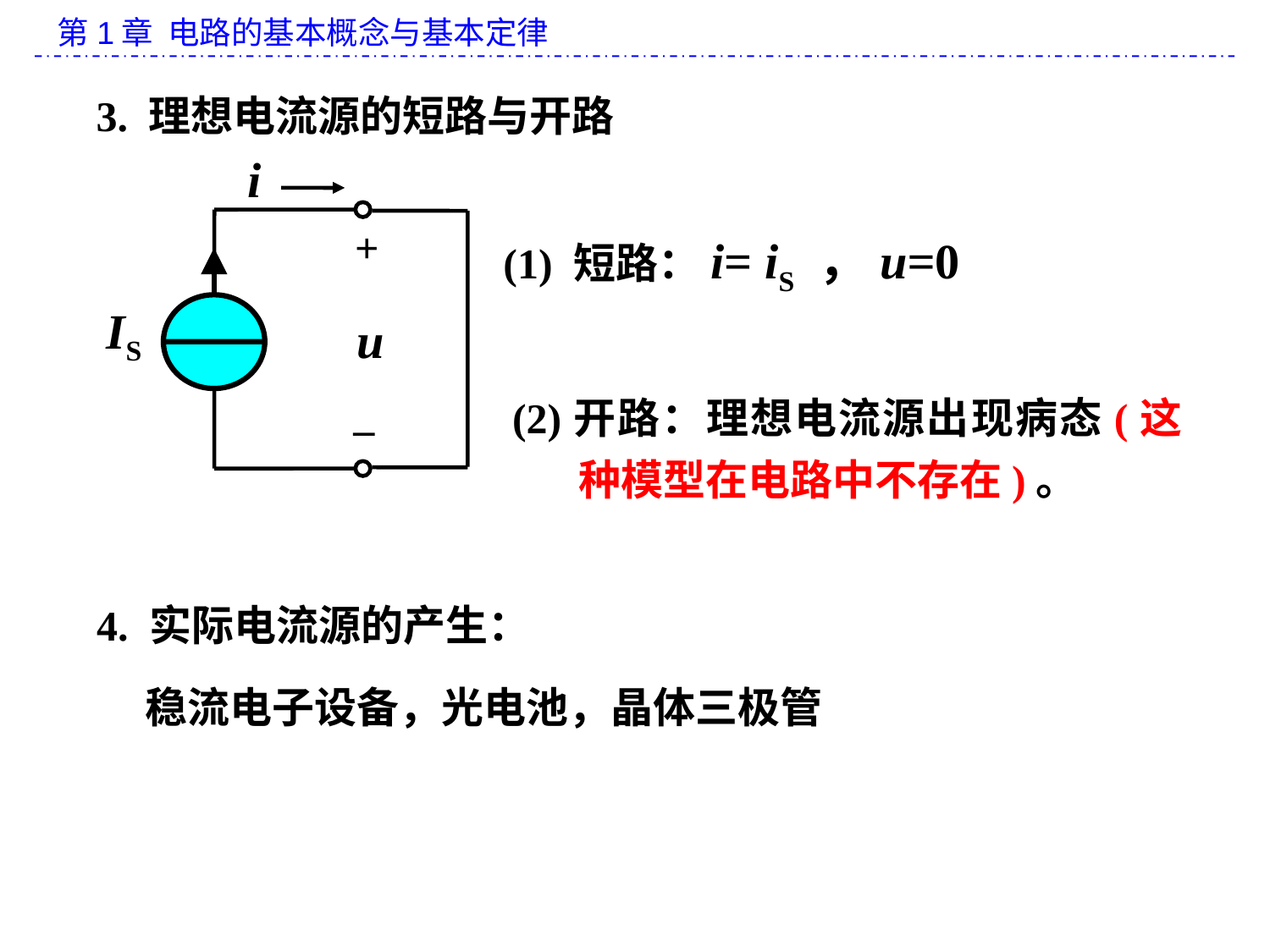

3. 理想电流源的短路与开路

i

+

IS
u
_

(1) 短路：i= iS ，u=0
(2)开路：理想电流源出现病态(这种模型在电路中不存在)。
4. 实际电流源的产生：
    稳流电子设备，光电池，晶体三极管